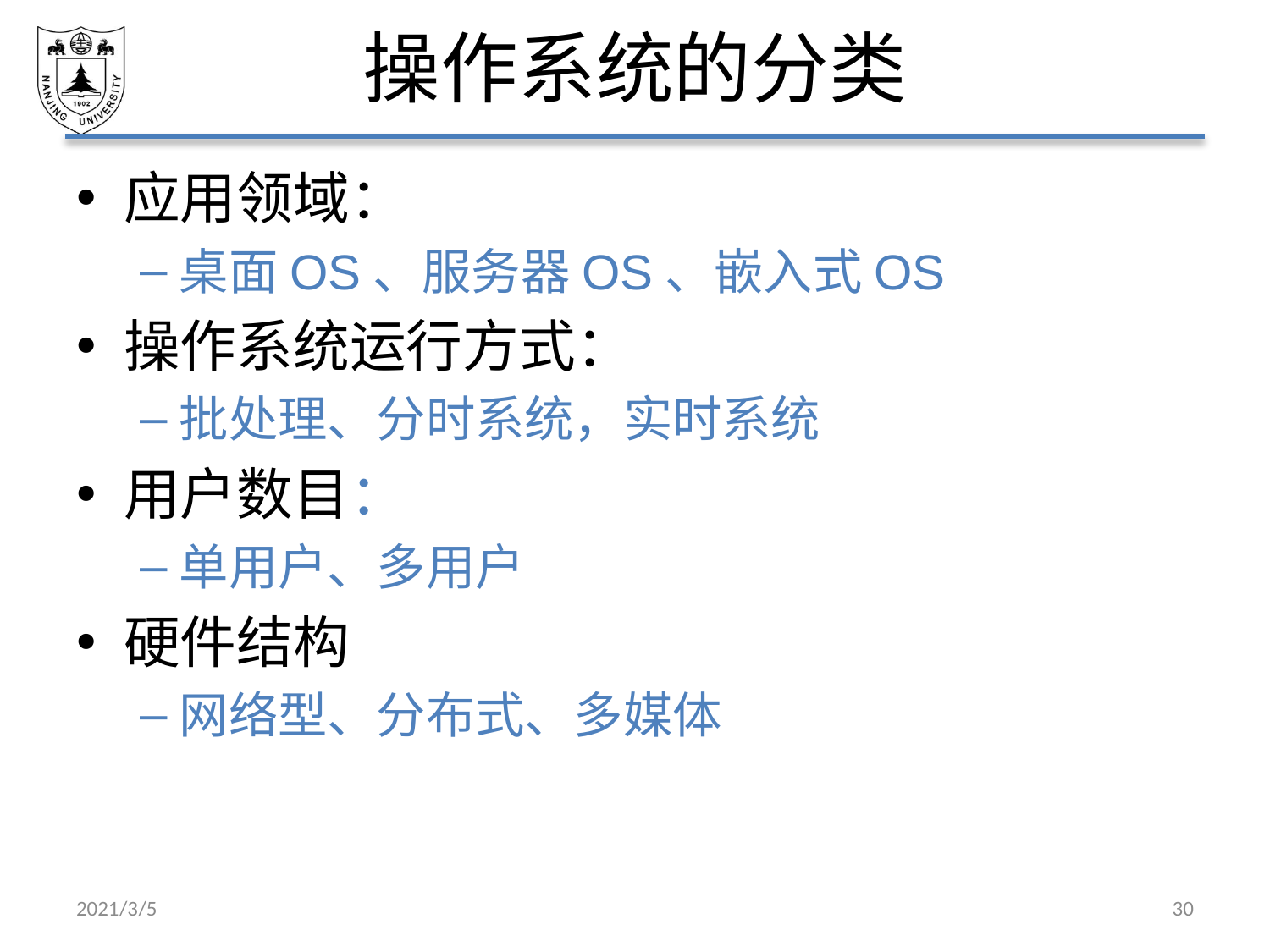

# 操作系统的分类
应用领域：
桌面OS、服务器OS、嵌入式OS
操作系统运行方式：
批处理、分时系统，实时系统
用户数目：
单用户、多用户
硬件结构
网络型、分布式、多媒体

2021/3/5
30